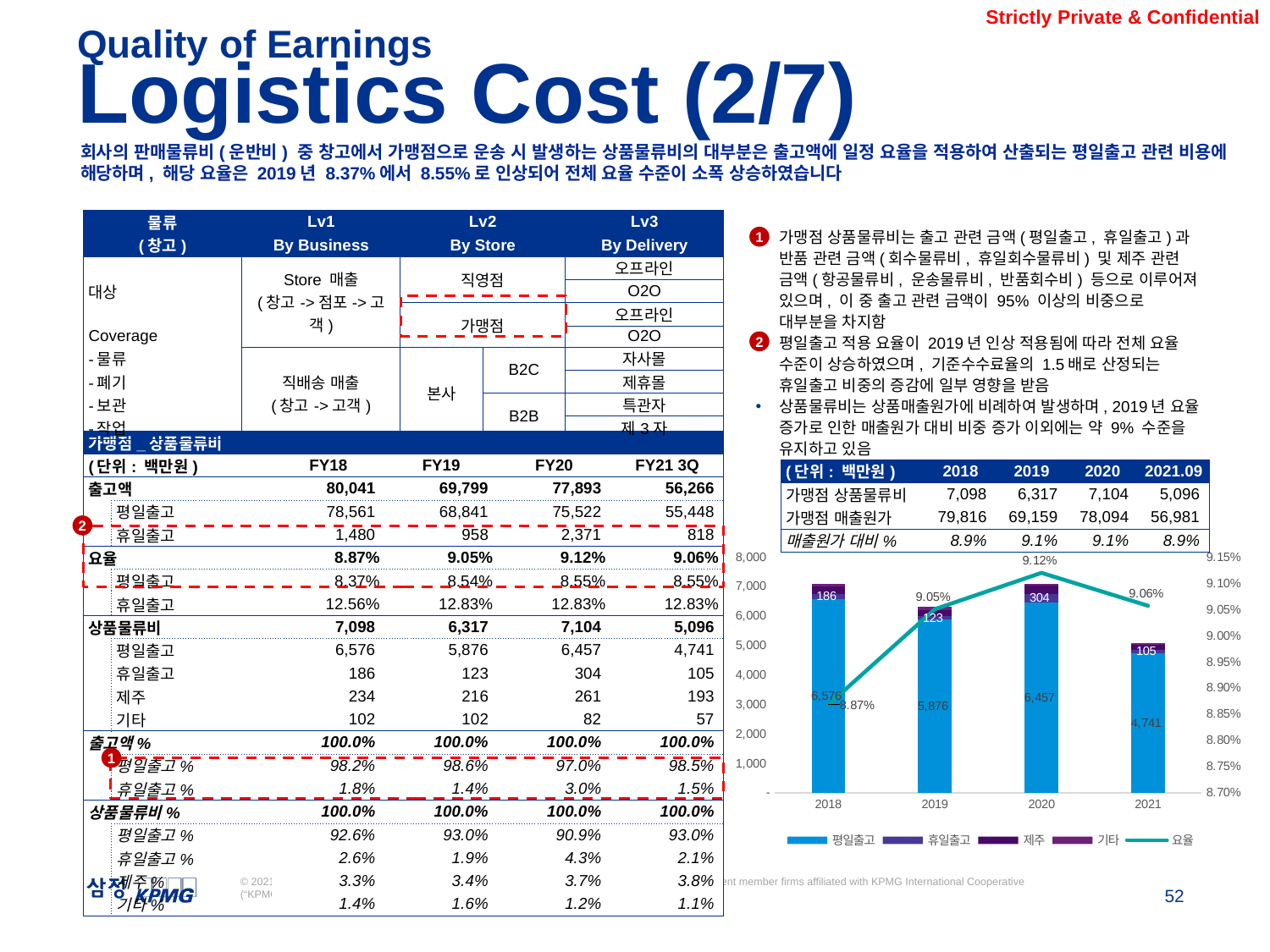

Quality of Earnings
Logistics Cost (2/7)
회사의 판매물류비(운반비) 중 창고에서 가맹점으로 운송 시 발생하는 상품물류비의 대부분은 출고액에 일정 요율을 적용하여 산출되는 평일출고 관련 비용에 해당하며, 해당 요율은 2019년 8.37%에서 8.55%로 인상되어 전체 요율 수준이 소폭 상승하였습니다

| 물류 | Lv1 | Lv2 |  | Lv3 |
| --- | --- | --- | --- | --- |
| (창고) | By Business | By Store |  | By Delivery |
|  | Store 매출 (창고->점포->고객) | 직영점 |  | 오프라인 |
| 대상 |  |  |  | O2O |
|  |  | 가맹점 |  | 오프라인 |
| Coverage |  |  |  | O2O |
| -물류 | 직배송 매출 (창고->고객) | 본사 | B2C | 자사몰 |
| -폐기 |  |  |  | 제휴몰 |
| -보관 |  |  | B2B | 특관자 |
| -작업 |  |  |  | 제3자 |
가맹점 상품물류비는 출고 관련 금액(평일출고, 휴일출고)과 반품 관련 금액(회수물류비, 휴일회수물류비) 및 제주 관련 금액(항공물류비, 운송물류비, 반품회수비) 등으로 이루어져 있으며, 이 중 출고 관련 금액이 95% 이상의 비중으로 대부분을 차지함
평일출고 적용 요율이 2019년 인상 적용됨에 따라 전체 요율 수준이 상승하였으며, 기준수수료율의 1.5배로 산정되는 휴일출고 비중의 증감에 일부 영향을 받음
상품물류비는 상품매출원가에 비례하여 발생하며, 2019년 요율 증가로 인한 매출원가 대비 비중 증가 이외에는 약 9% 수준을 유지하고 있음
1

2
| 가맹점\_상품물류비 |  |  |  |  |  |
| --- | --- | --- | --- | --- | --- |
| (단위: 백만원) |  | FY18 | FY19 | FY20 | FY21 3Q |
| 출고액 |  | 80,041 | 69,799 | 77,893 | 56,266 |
|  | 평일출고 | 78,561 | 68,841 | 75,522 | 55,448 |
|  | 휴일출고 | 1,480 | 958 | 2,371 | 818 |
| 요율 |  | 8.87% | 9.05% | 9.12% | 9.06% |
|  | 평일출고 | 8.37% | 8.54% | 8.55% | 8.55% |
|  | 휴일출고 | 12.56% | 12.83% | 12.83% | 12.83% |
| 상품물류비 |  | 7,098 | 6,317 | 7,104 | 5,096 |
|  | 평일출고 | 6,576 | 5,876 | 6,457 | 4,741 |
|  | 휴일출고 | 186 | 123 | 304 | 105 |
|  | 제주 | 234 | 216 | 261 | 193 |
|  | 기타 | 102 | 102 | 82 | 57 |
| 출고액% |  | 100.0% | 100.0% | 100.0% | 100.0% |
|  | 평일출고% | 98.2% | 98.6% | 97.0% | 98.5% |
|  | 휴일출고% | 1.8% | 1.4% | 3.0% | 1.5% |
| 상품물류비% |  | 100.0% | 100.0% | 100.0% | 100.0% |
|  | 평일출고% | 92.6% | 93.0% | 90.9% | 93.0% |
|  | 휴일출고% | 2.6% | 1.9% | 4.3% | 2.1% |
|  | 제주% | 3.3% | 3.4% | 3.7% | 3.8% |
|  | 기타% | 1.4% | 1.6% | 1.2% | 1.1% |
| (단위: 백만원) | 2018 | 2019 | 2020 | 2021.09 |
| --- | --- | --- | --- | --- |
| 가맹점 상품물류비 | 7,098 | 6,317 | 7,104 | 5,096 |
| 가맹점 매출원가 | 79,816 | 69,159 | 78,094 | 56,981 |
| 매출원가 대비% | 8.9% | 9.1% | 9.1% | 8.9% |
2

### Chart

| Category | 평일출고 | 휴일출고 | 제주 | 기타 | 요율 |
|---|---|---|---|---|---|
| 2018 | 6576.285550278901 | 185.95447261979996 | 234.06487 | 102.05955063216001 | 0.08868430498611264 |
| 2019 | 5876.399110810499 | 122.8853771415 | 215.883372 | 102.3070682892 | 0.09050898241973193 |
| 2020 | 6457.1238763110005 | 304.13825229825 | 260.731268 | 81.93366729819999 | 0.0912006697872896 |
| 2021 | 4740.813218353501 | 104.913961911 | 193.3456 | 57.0931513306 | 0.09057250042722378 |
1